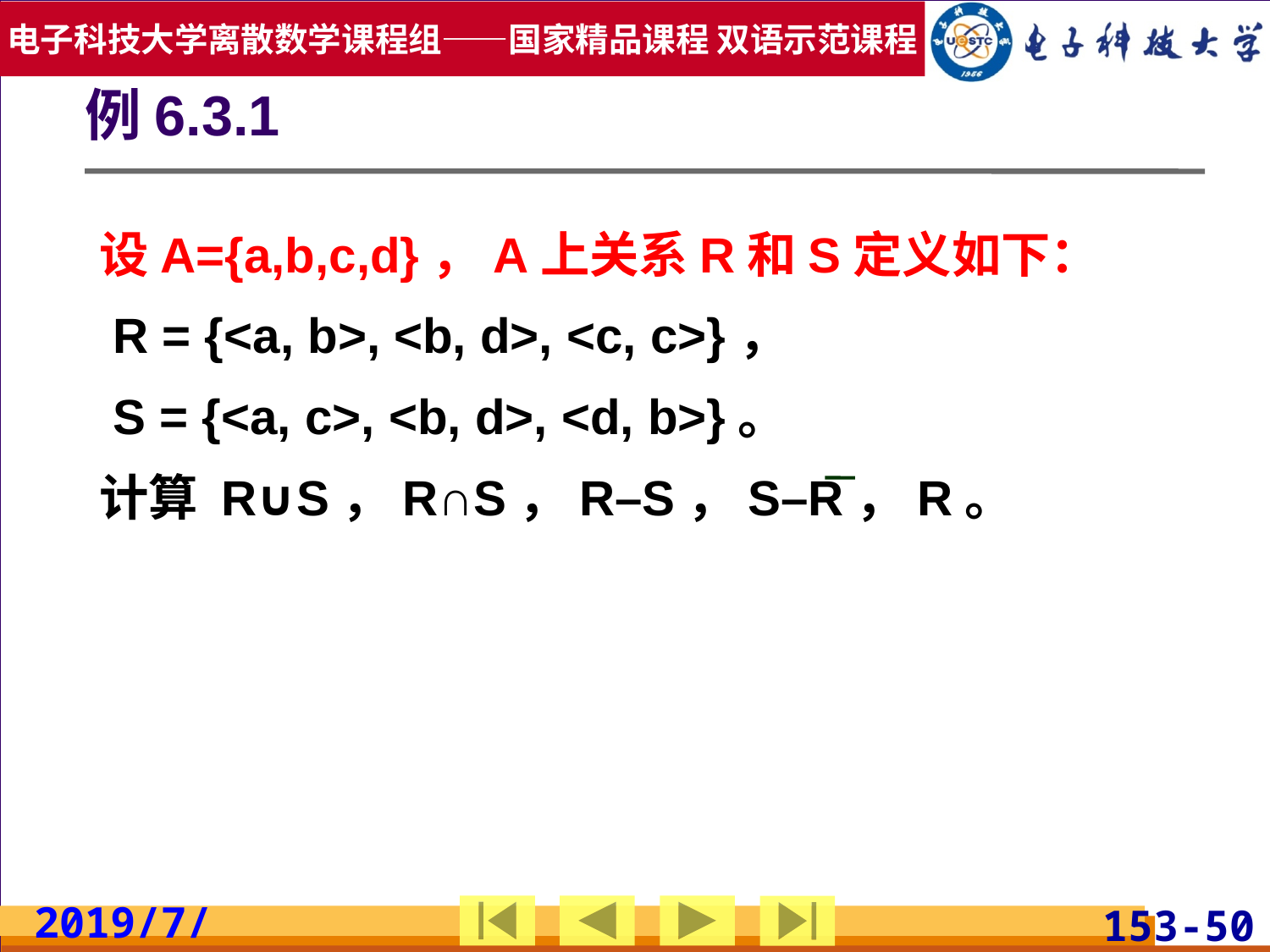

# 例6.3.1
设A={a,b,c,d}，A上关系R和S定义如下：
 R = {<a, b>, <b, d>, <c, c>}，
 S = {<a, c>, <b, d>, <d, b>}。
计算 R∪S，R∩S，R–S，S–R，R。

2019/7/3